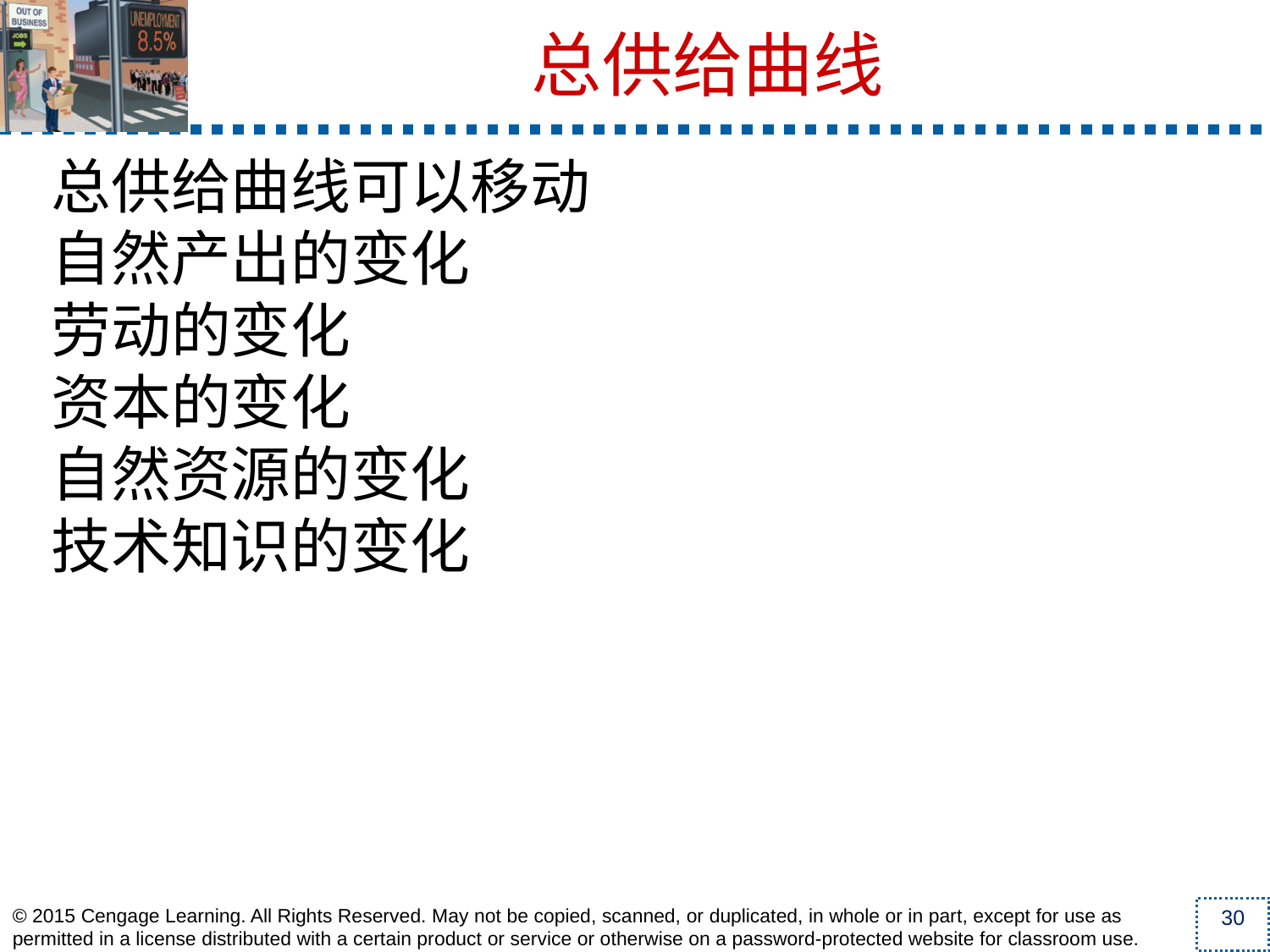

总供给曲线可以移动
自然产出的变化
劳动的变化
资本的变化
自然资源的变化
技术知识的变化
总供给曲线
30
© 2015 Cengage Learning. All Rights Reserved. May not be copied, scanned, or duplicated, in whole or in part, except for use as permitted in a license distributed with a certain product or service or otherwise on a password-protected website for classroom use.